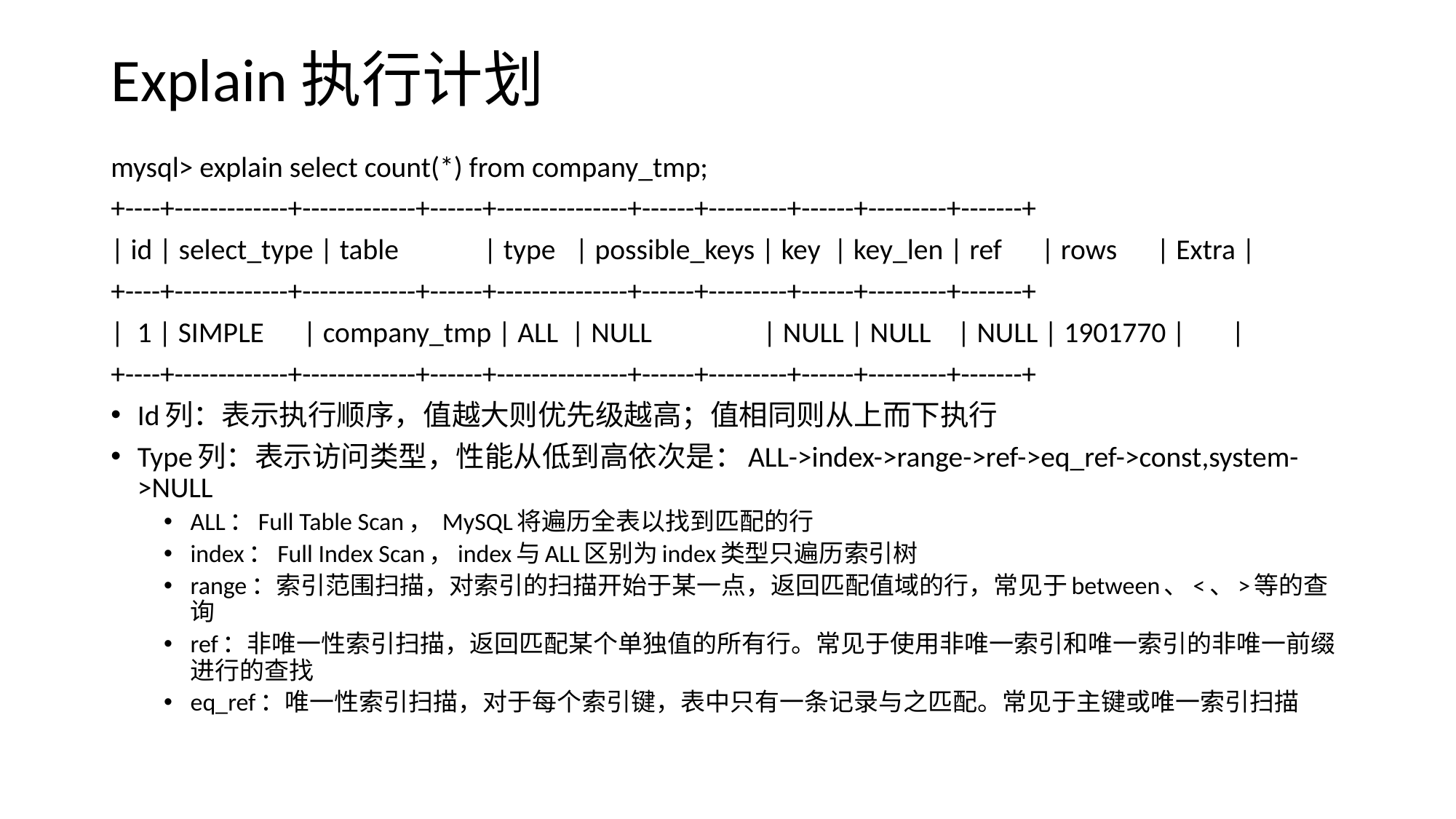

# Explain执行计划
mysql> explain select count(*) from company_tmp;
+----+-------------+-------------+------+---------------+------+---------+------+---------+-------+
| id | select_type | table             | type   | possible_keys | key  | key_len | ref      | rows      | Extra |
+----+-------------+-------------+------+---------------+------+---------+------+---------+-------+
|  1 | SIMPLE      | company_tmp | ALL  | NULL                 | NULL | NULL    | NULL | 1901770 |       |
+----+-------------+-------------+------+---------------+------+---------+------+---------+-------+
Id列：表示执行顺序，值越大则优先级越高；值相同则从上而下执行
Type列：表示访问类型，性能从低到高依次是：ALL->index->range->ref->eq_ref->const,system->NULL
ALL：Full Table Scan， MySQL将遍历全表以找到匹配的行
index：Full Index Scan，index与ALL区别为index类型只遍历索引树
range：索引范围扫描，对索引的扫描开始于某一点，返回匹配值域的行，常见于between、<、>等的查询
ref：非唯一性索引扫描，返回匹配某个单独值的所有行。常见于使用非唯一索引和唯一索引的非唯一前缀进行的查找
eq_ref：唯一性索引扫描，对于每个索引键，表中只有一条记录与之匹配。常见于主键或唯一索引扫描